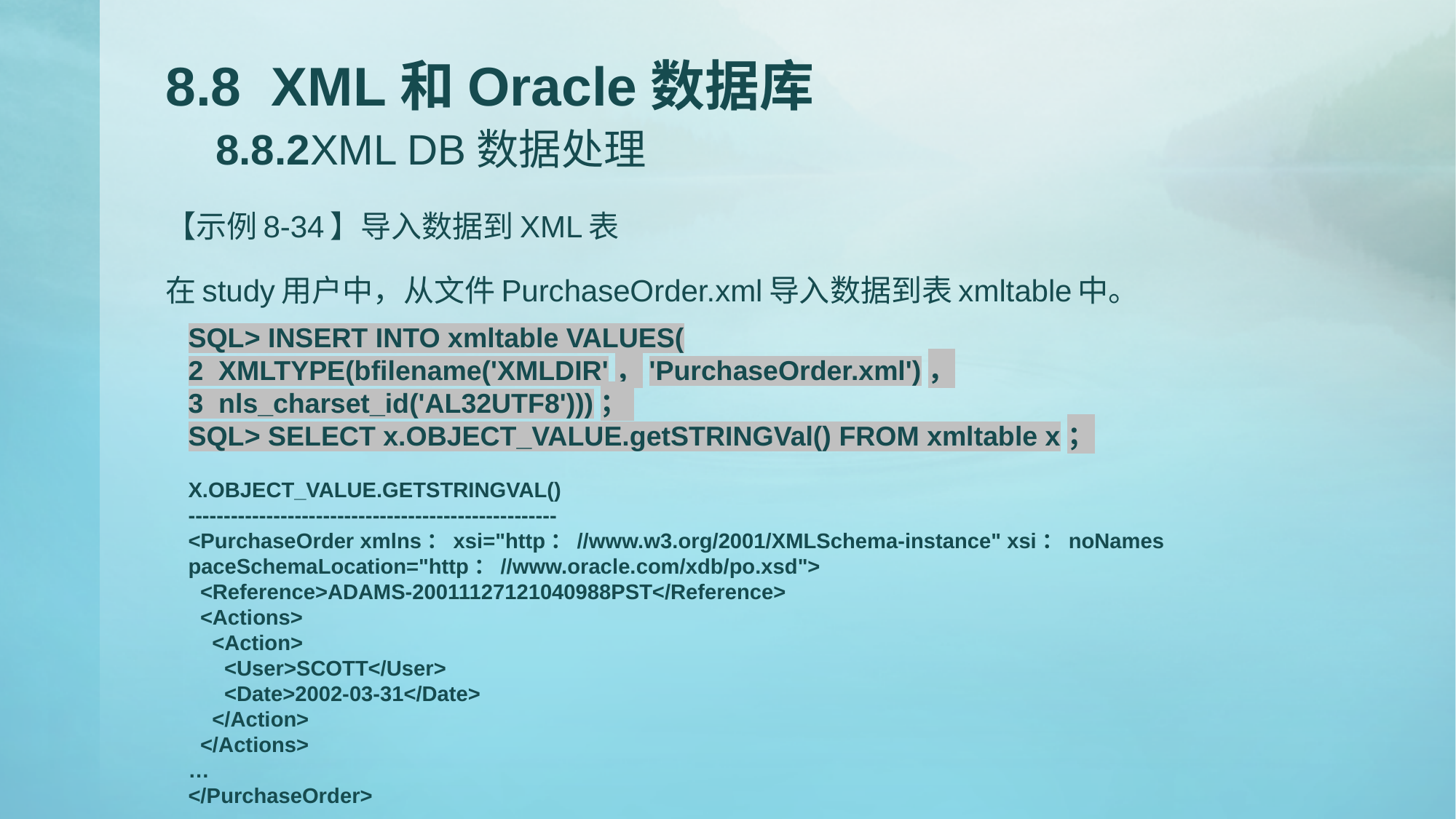

# 8.8  XML和Oracle数据库 8.8.2XML DB数据处理
【示例8-34】导入数据到XML表
在study用户中，从文件PurchaseOrder.xml导入数据到表xmltable中。
SQL> INSERT INTO xmltable VALUES(
2  XMLTYPE(bfilename('XMLDIR'，'PurchaseOrder.xml')，
3  nls_charset_id('AL32UTF8')))；
SQL> SELECT x.OBJECT_VALUE.getSTRINGVal() FROM xmltable x；

X.OBJECT_VALUE.GETSTRINGVAL()
----------------------------------------------------
<PurchaseOrder xmlns：xsi="http：//www.w3.org/2001/XMLSchema-instance" xsi：noNames
paceSchemaLocation="http：//www.oracle.com/xdb/po.xsd">
  <Reference>ADAMS-20011127121040988PST</Reference>
  <Actions>
    <Action>
      <User>SCOTT</User>
      <Date>2002-03-31</Date>
    </Action>
  </Actions>
…
</PurchaseOrder>